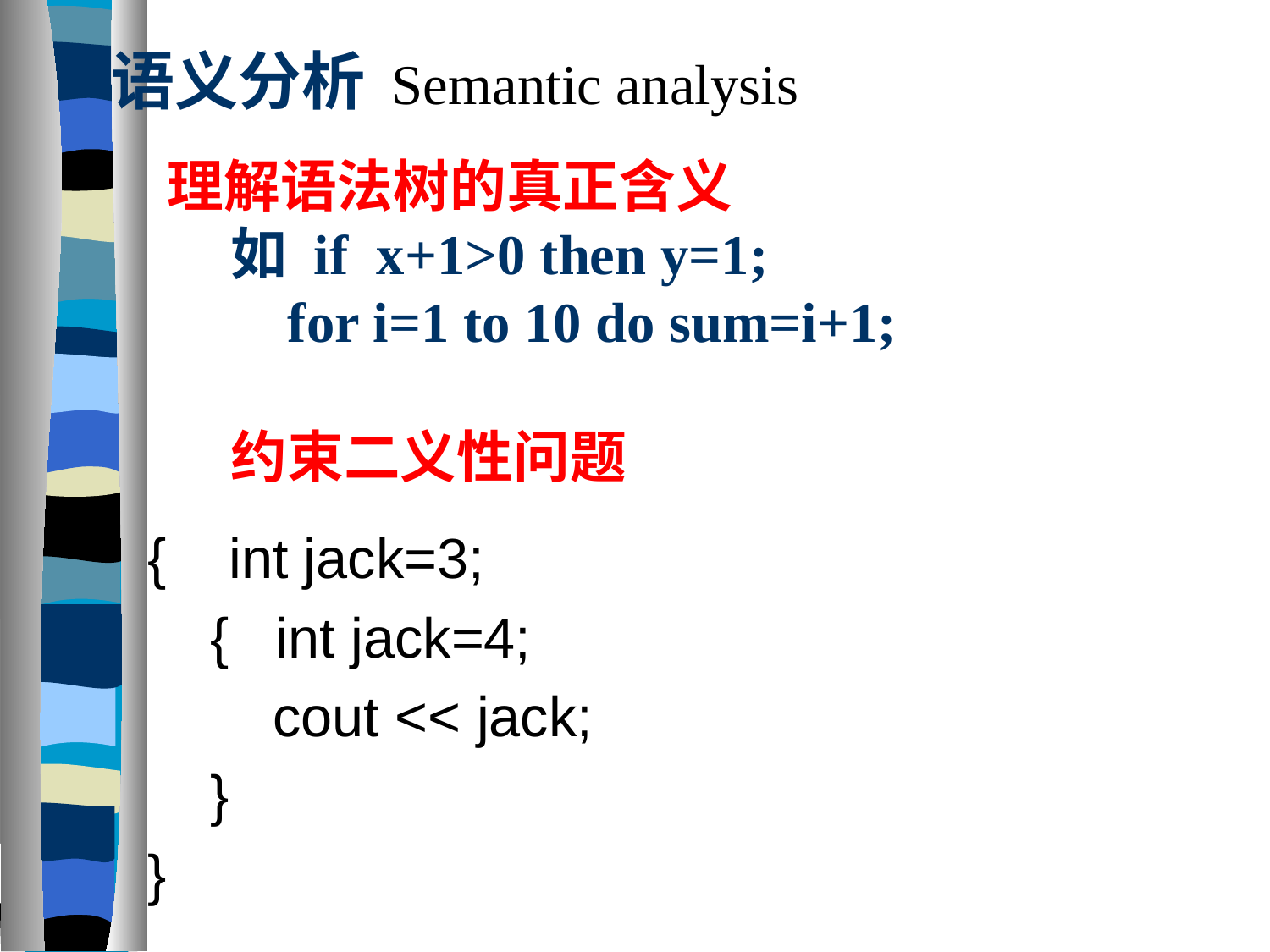

语义分析 Semantic analysis

理解语法树的真正含义
如 if  x+1>0 then y=1;
    for i=1 to 10 do sum=i+1;

约束二义性问题
{    int jack=3;
    {   int jack=4;
        cout << jack;
    }
}